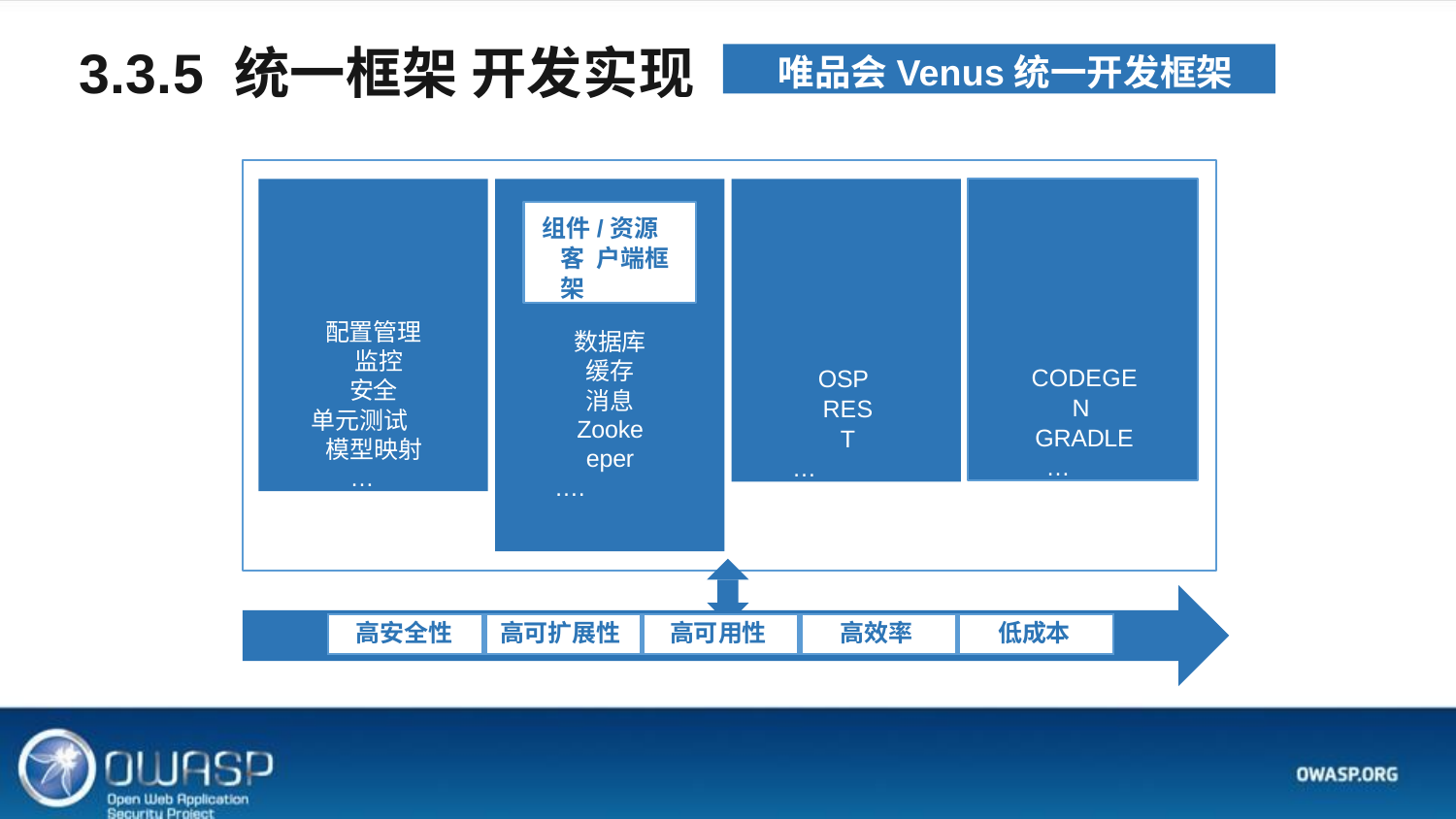

# 3.3.5 统一框架 开发实现
唯品会Venus统一开发框架

配置管理  监控  安全
单元测试  模型映射
…

OSP  REST
…

CODEGEN  GRADLE
…

基础框架
组件/资源客  户端框架

服务框架

工具
数据库  缓存  消息
Zookeeper
….

| 高安全性 | 高可扩展性 | 高可用性 | 高效率 | 低成本 |
| --- | --- | --- | --- | --- |